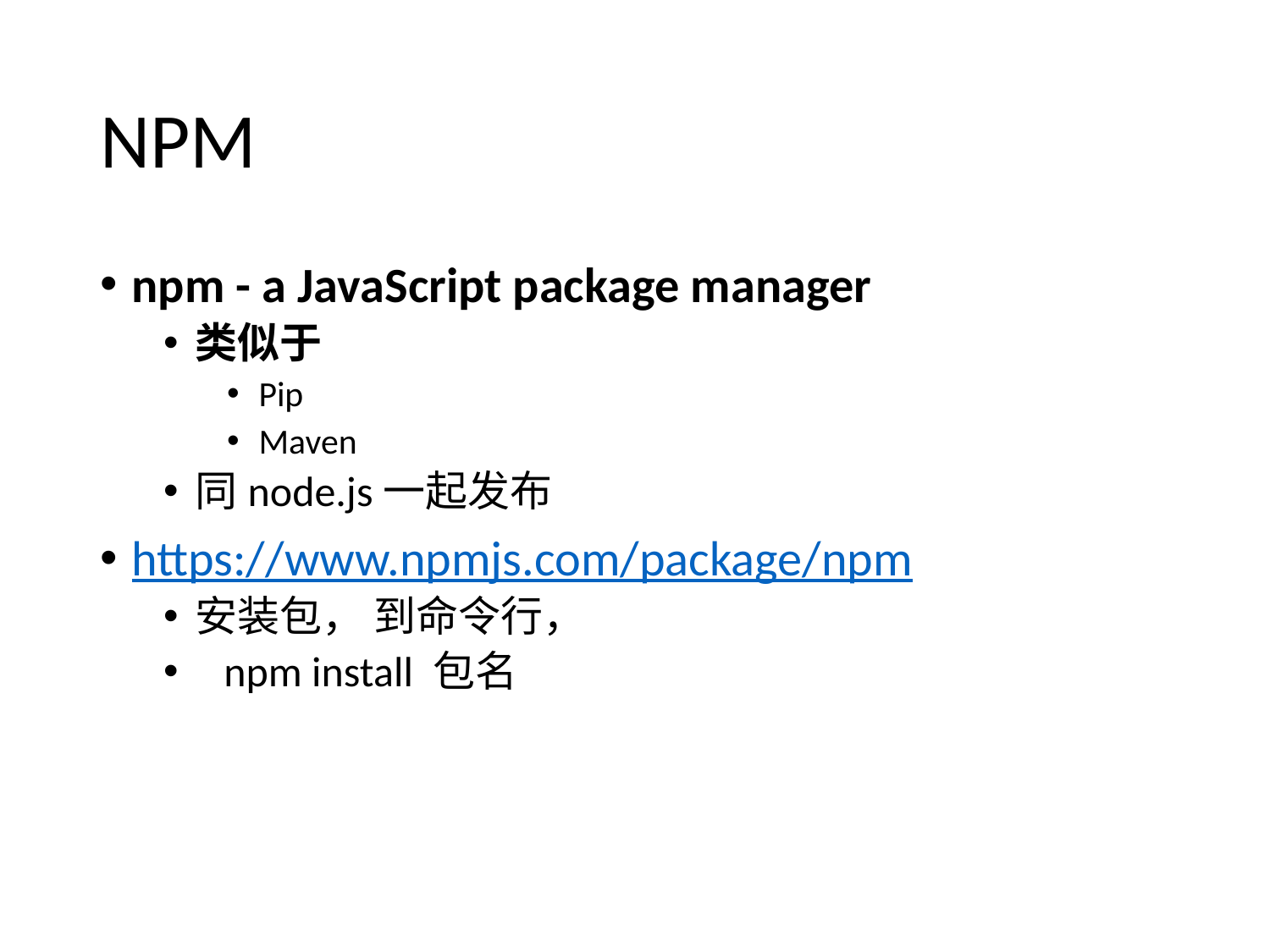

# NPM
npm - a JavaScript package manager
类似于
Pip
Maven
同node.js一起发布
https://www.npmjs.com/package/npm
安装包， 到命令行，
   npm install 包名